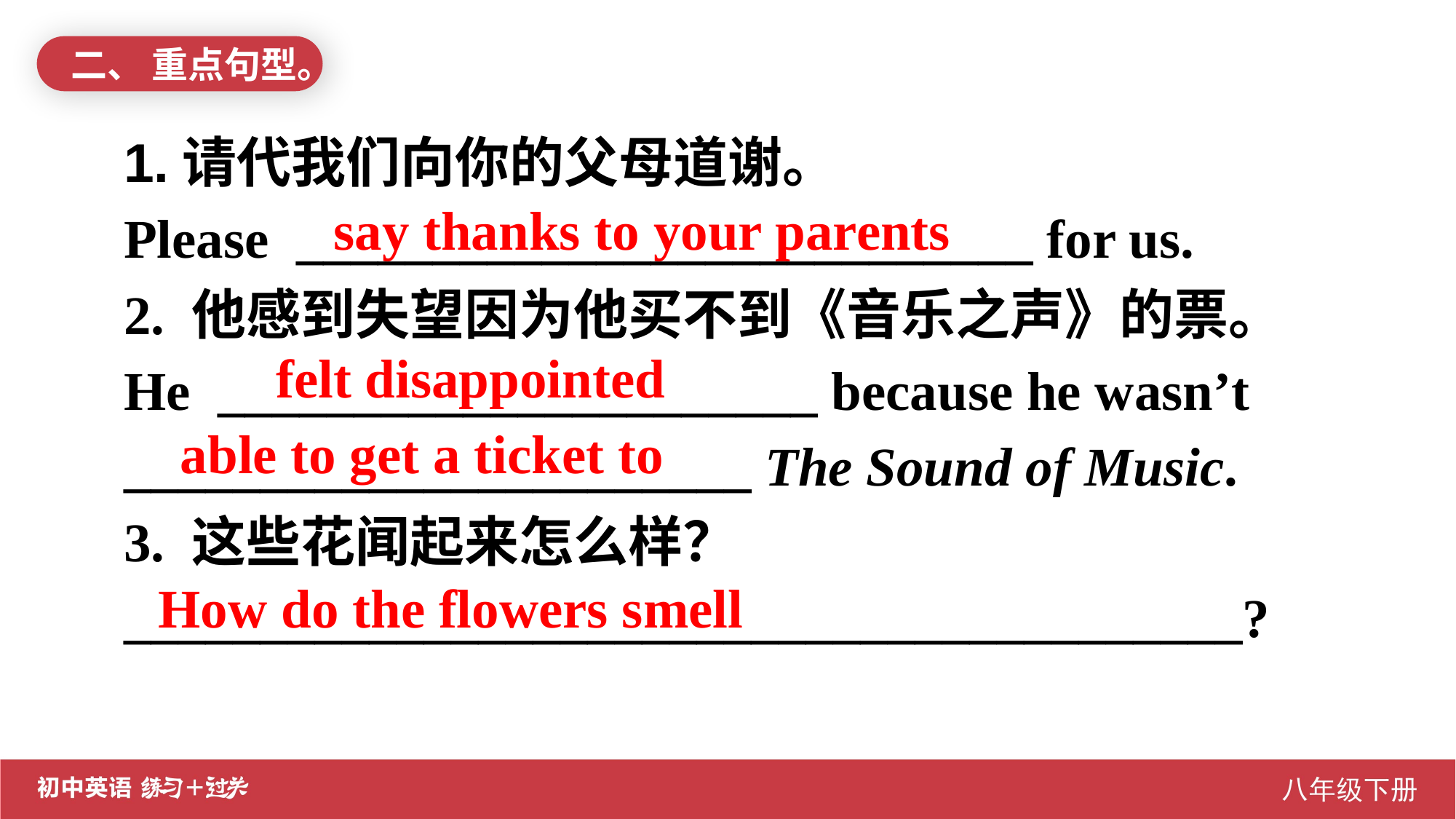

二、 重点句型。
1.请代我们向你的父母道谢。
Please  ___________________________ for us.
2. 他感到失望因为他买不到《音乐之声》的票。
He  ______________________ because he wasn’t
_______________________ The Sound of Music.
3. 这些花闻起来怎么样？
_________________________________________?
say thanks to your parents
       felt disappointed
able to get a ticket to
How do the flowers smell